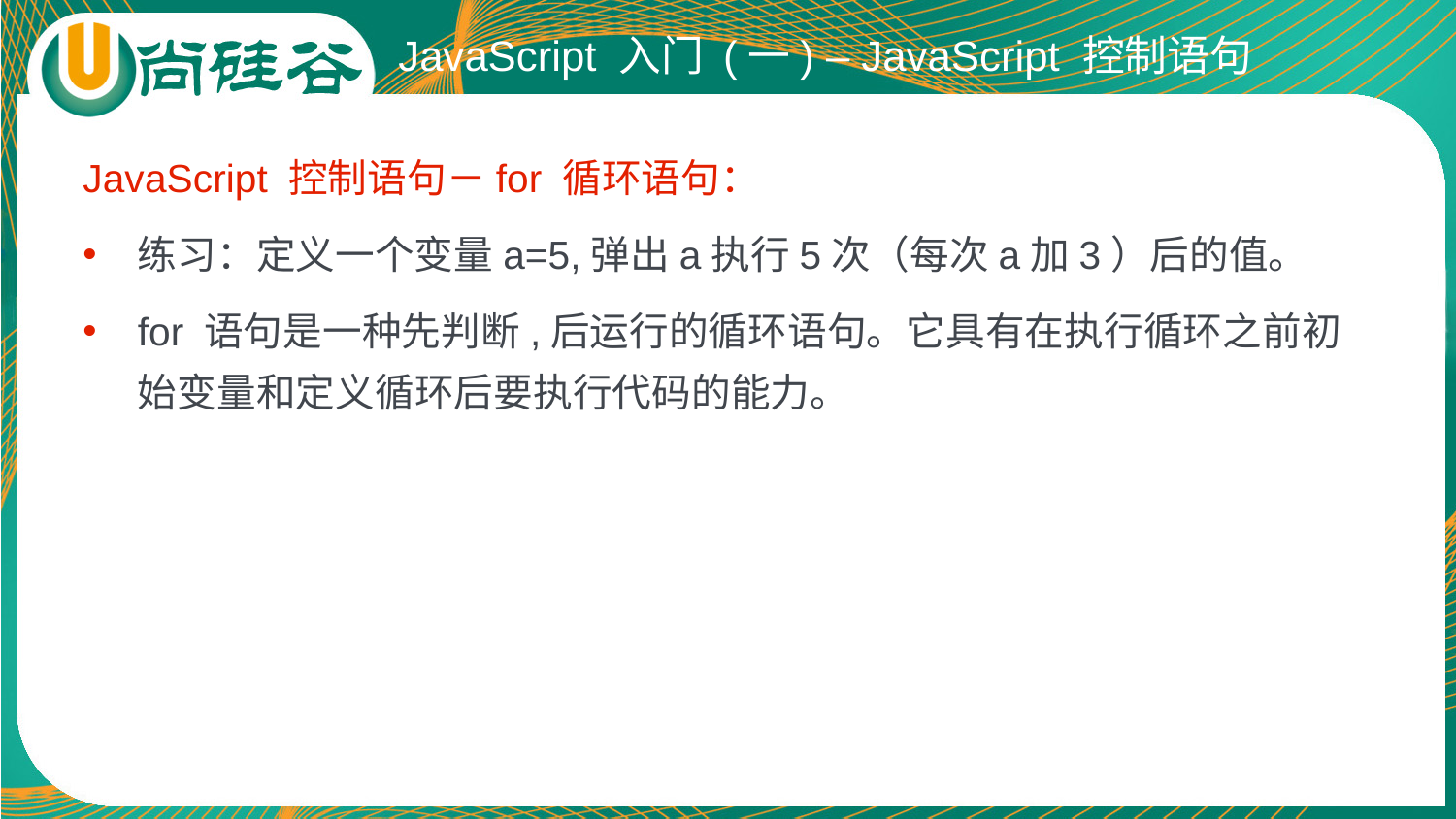

# JavaScript 入门 (一) – JavaScript 控制语句
JavaScript 控制语句－for 循环语句：
练习：定义一个变量a=5,弹出a执行5次（每次a加3）后的值。
for 语句是一种先判断,后运行的循环语句。它具有在执行循环之前初始变量和定义循环后要执行代码的能力。